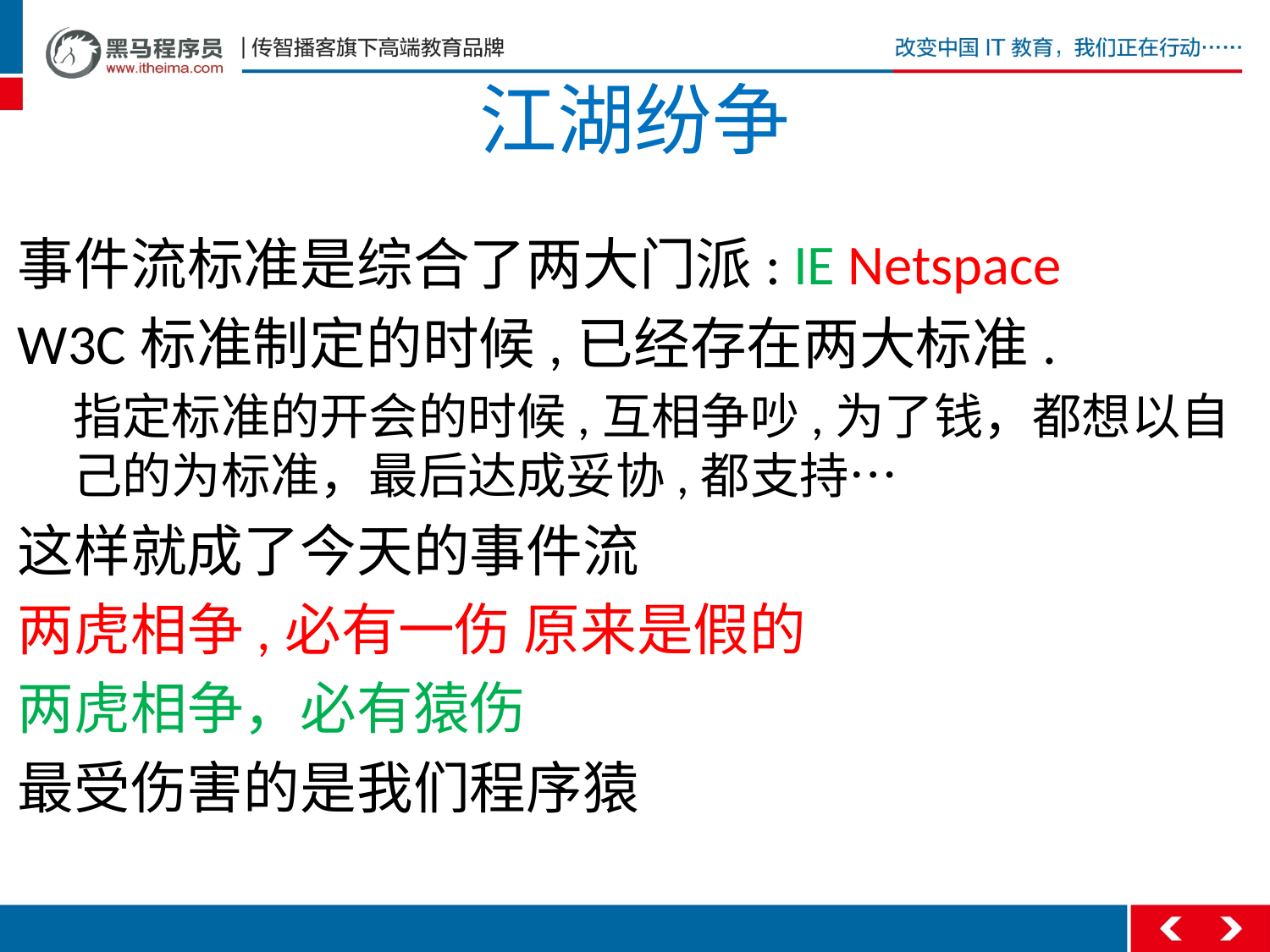

# 江湖纷争
事件流标准是综合了两大门派: IE Netspace
W3C标准制定的时候,已经存在两大标准.
指定标准的开会的时候,互相争吵,为了钱，都想以自己的为标准，最后达成妥协,都支持…
这样就成了今天的事件流
两虎相争,必有一伤 原来是假的
两虎相争，必有猿伤
最受伤害的是我们程序猿